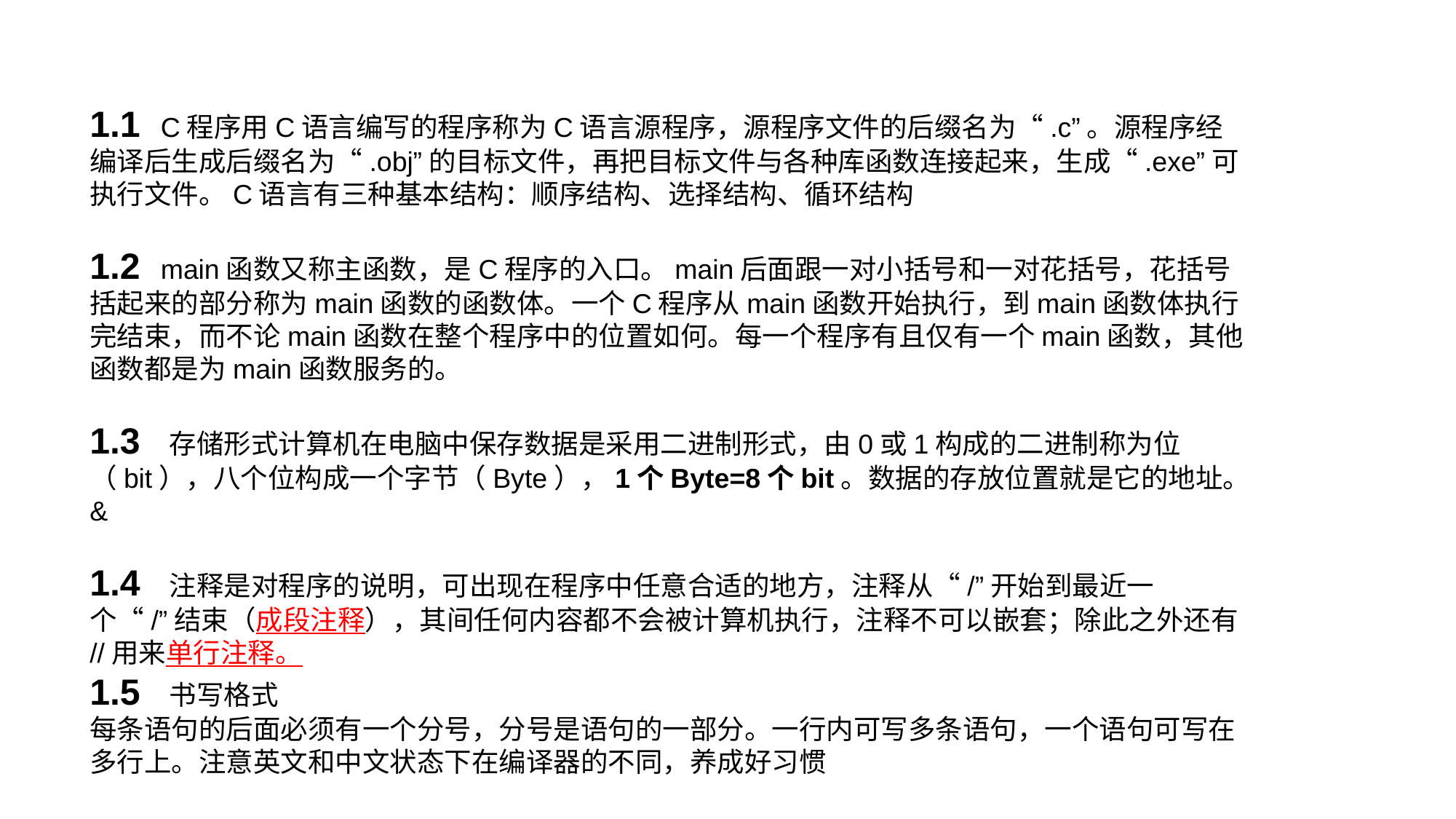

1.1  C程序用C语言编写的程序称为C语言源程序，源程序文件的后缀名为“.c”。源程序经编译后生成后缀名为“.obj”的目标文件，再把目标文件与各种库函数连接起来，生成“.exe”可执行文件。C语言有三种基本结构：顺序结构、选择结构、循环结构

1.2  main函数又称主函数，是C程序的入口。main后面跟一对小括号和一对花括号，花括号括起来的部分称为main函数的函数体。一个C程序从main函数开始执行，到main函数体执行完结束，而不论main函数在整个程序中的位置如何。每一个程序有且仅有一个main函数，其他函数都是为main函数服务的。

1.3  存储形式计算机在电脑中保存数据是采用二进制形式，由0或1构成的二进制称为位（bit），八个位构成一个字节（Byte），1个Byte=8个bit。数据的存放位置就是它的地址。&

1.4  注释是对程序的说明，可出现在程序中任意合适的地方，注释从“/”开始到最近一个“/”结束（成段注释），其间任何内容都不会被计算机执行，注释不可以嵌套；除此之外还有//用来单行注释。
1.5  书写格式
每条语句的后面必须有一个分号，分号是语句的一部分。一行内可写多条语句，一个语句可写在多行上。注意英文和中文状态下在编译器的不同，养成好习惯